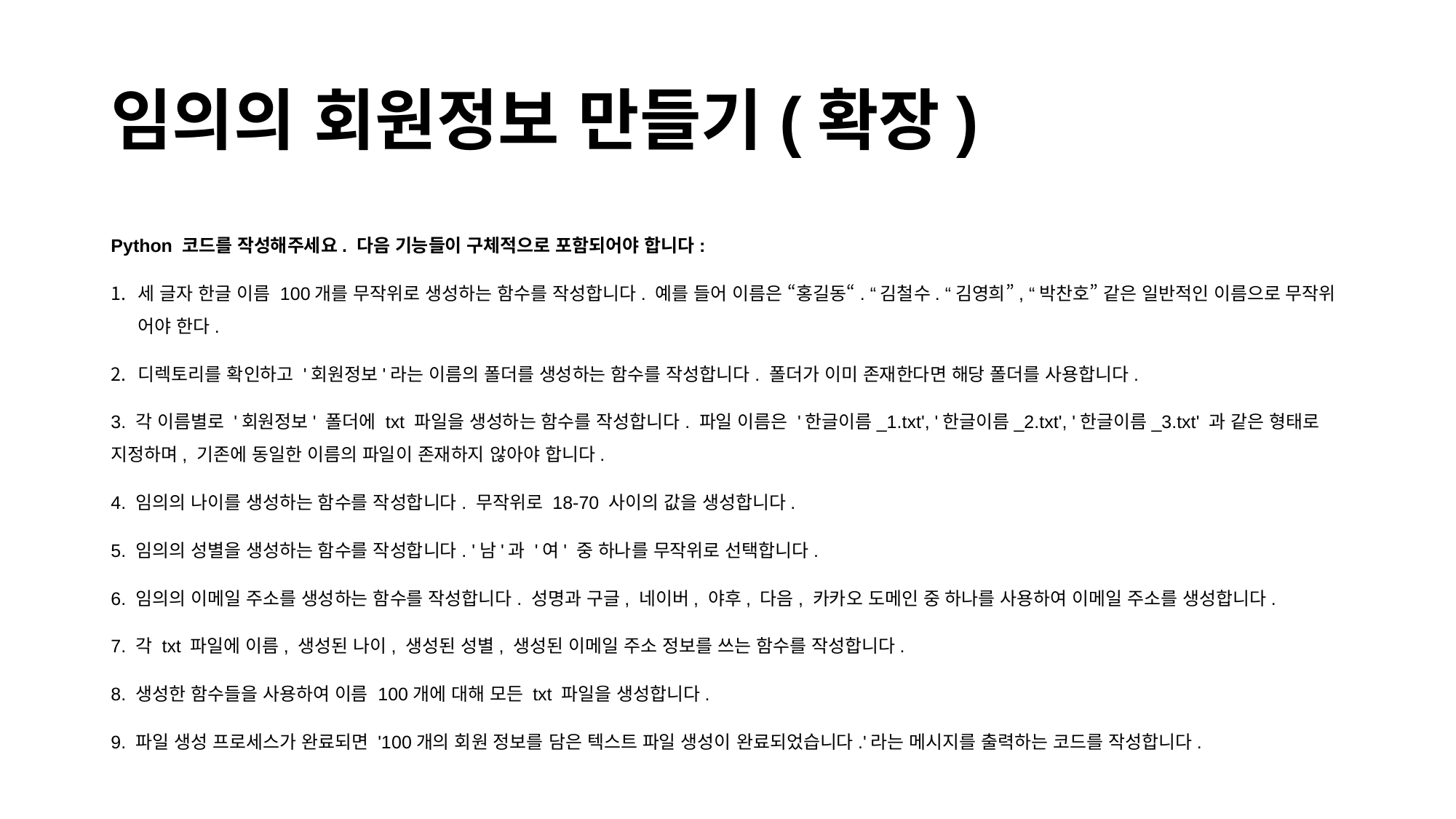

# 임의의 회원정보 만들기(확장)
Python 코드를 작성해주세요. 다음 기능들이 구체적으로 포함되어야 합니다:
세 글자 한글 이름 100개를 무작위로 생성하는 함수를 작성합니다. 예를 들어 이름은 “홍길동“. “김철수. “김영희”, “박찬호” 같은 일반적인 이름으로 무작위 어야 한다.
디렉토리를 확인하고 '회원정보'라는 이름의 폴더를 생성하는 함수를 작성합니다. 폴더가 이미 존재한다면 해당 폴더를 사용합니다.
3. 각 이름별로 '회원정보' 폴더에 txt 파일을 생성하는 함수를 작성합니다. 파일 이름은 '한글이름_1.txt', '한글이름_2.txt', '한글이름_3.txt' 과 같은 형태로 지정하며, 기존에 동일한 이름의 파일이 존재하지 않아야 합니다.
4. 임의의 나이를 생성하는 함수를 작성합니다. 무작위로 18-70 사이의 값을 생성합니다.
5. 임의의 성별을 생성하는 함수를 작성합니다. '남'과 '여' 중 하나를 무작위로 선택합니다.
6. 임의의 이메일 주소를 생성하는 함수를 작성합니다. 성명과 구글, 네이버, 야후, 다음, 카카오 도메인 중 하나를 사용하여 이메일 주소를 생성합니다.
7. 각 txt 파일에 이름, 생성된 나이, 생성된 성별, 생성된 이메일 주소 정보를 쓰는 함수를 작성합니다.
8. 생성한 함수들을 사용하여 이름 100개에 대해 모든 txt 파일을 생성합니다.
9. 파일 생성 프로세스가 완료되면 '100개의 회원 정보를 담은 텍스트 파일 생성이 완료되었습니다.'라는 메시지를 출력하는 코드를 작성합니다.